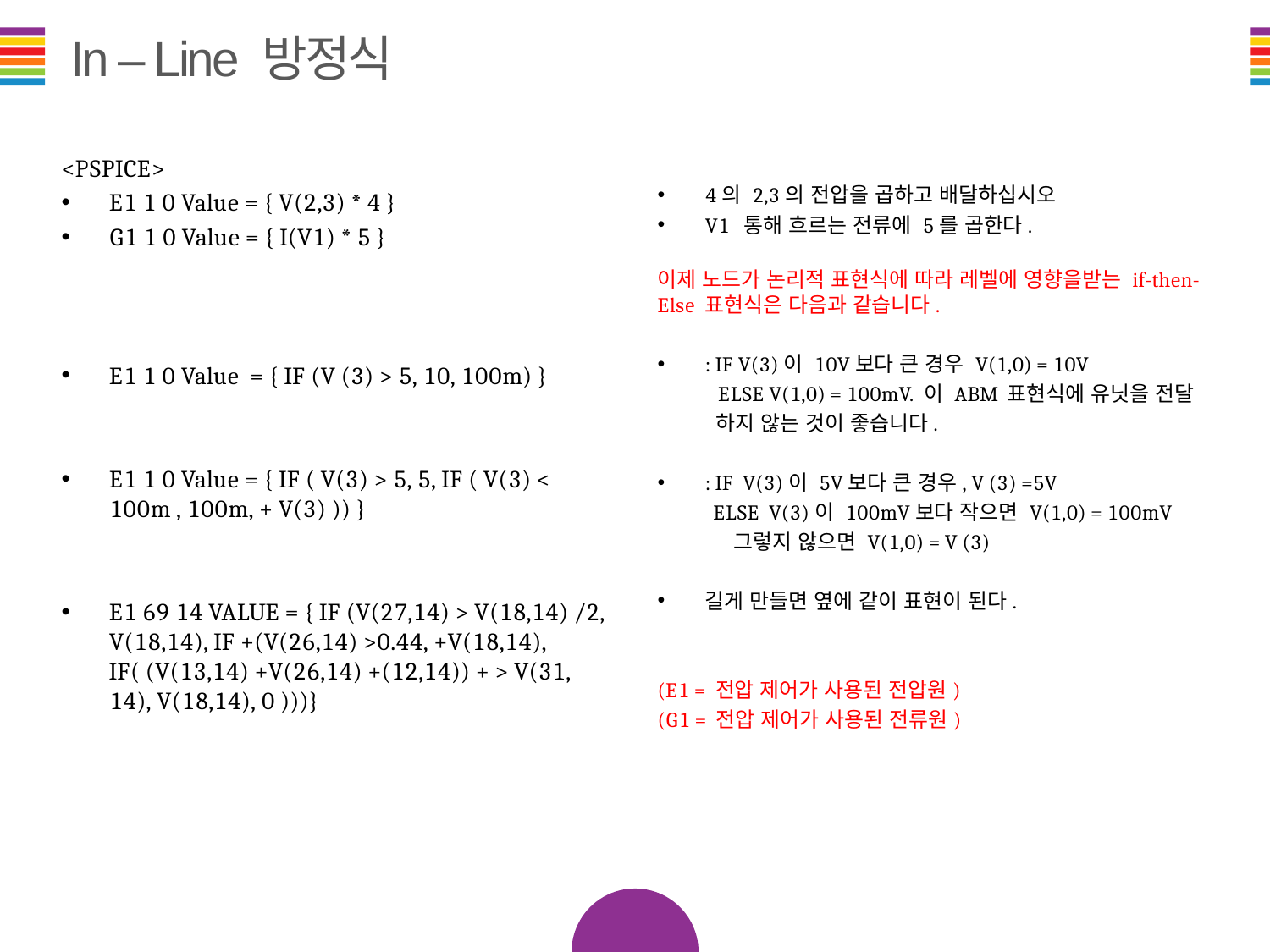

# In – Line 방정식

4의 2,3의 전압을 곱하고 배달하십시오
V1  통해 흐르는 전류에 5를 곱한다.
이제 노드가 논리적 표현식에 따라 레벨에 영향을받는 if-then-Else 표현식은 다음과 같습니다.

: IF V(3)이 10V보다 큰 경우 V(1,0) = 10V
             ELSE V(1,0) = 100mV. 이 ABM 표현식에 유닛을 전달
         하지 않는 것이 좋습니다.

: IF  V(3)이 5V보다 큰 경우, V (3) =5V
            ELSE  V(3)이 100mV보다 작으면 V(1,0) = 100mV
            그렇지 않으면 V(1,0) = V (3)

길게 만들면 옆에 같이 표현이 된다.

(E1 = 전압 제어가 사용된 전압원)
(G1 = 전압 제어가 사용된 전류원)

<PSPICE>
E1 1 0 Value = { V(2,3) * 4 }
G1 1 0 Value = { I(V1) * 5 }

E1 1 0 Value  = { IF (V (3) > 5, 10, 100m) }

E1 1 0 Value = { IF ( V(3) > 5, 5, IF ( V(3) < 100m , 100m, + V(3) )) }

E1 69 14 VALUE = { IF (V(27,14) > V(18,14) /2, V(18,14), IF +(V(26,14) >0.44, +V(18,14), IF( (V(13,14) +V(26,14) +(12,14)) + > V(31, 14), V(18,14), 0 )))}